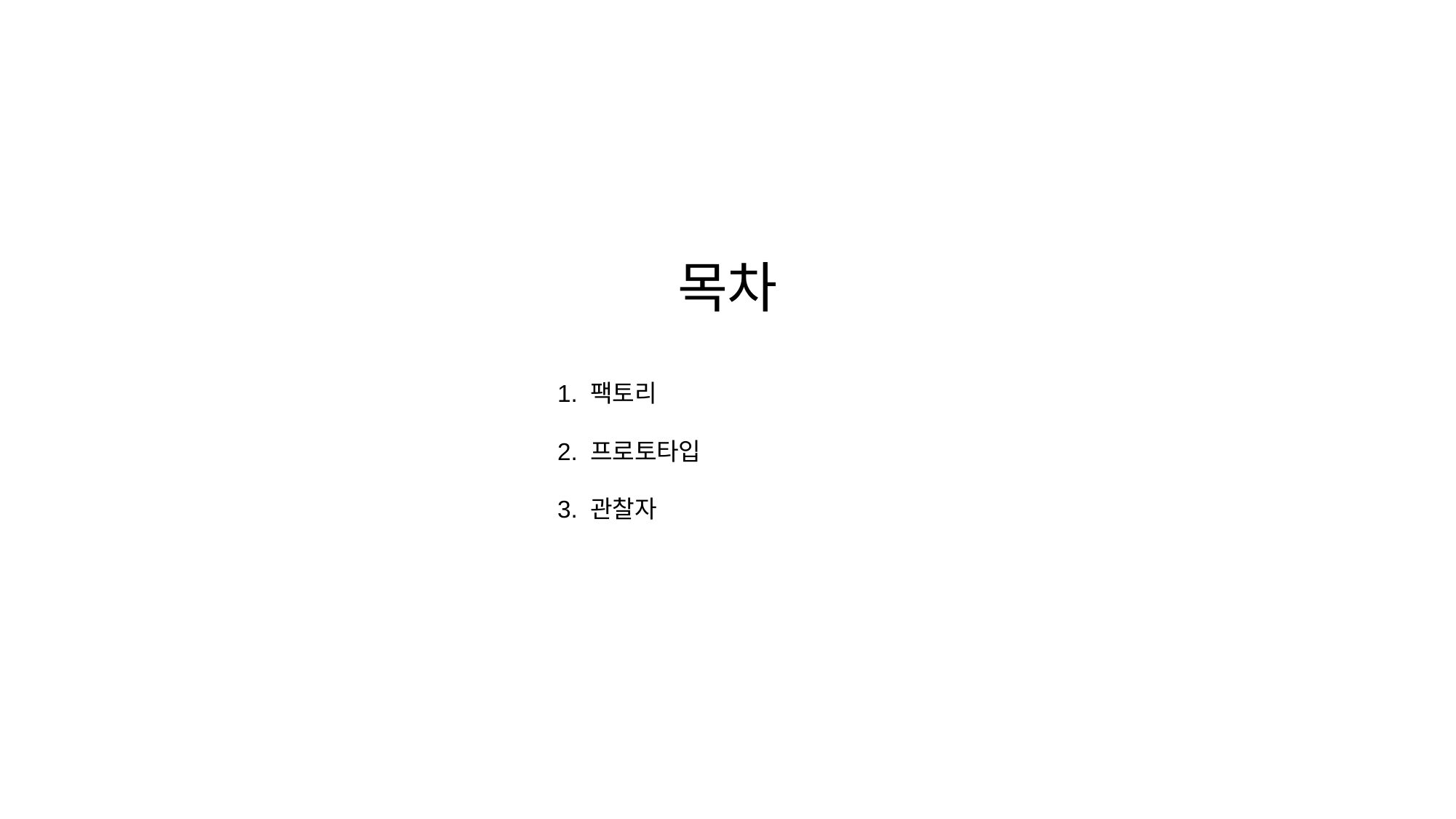

목차
1. 팩토리

2. 프로토타입

3. 관찰자